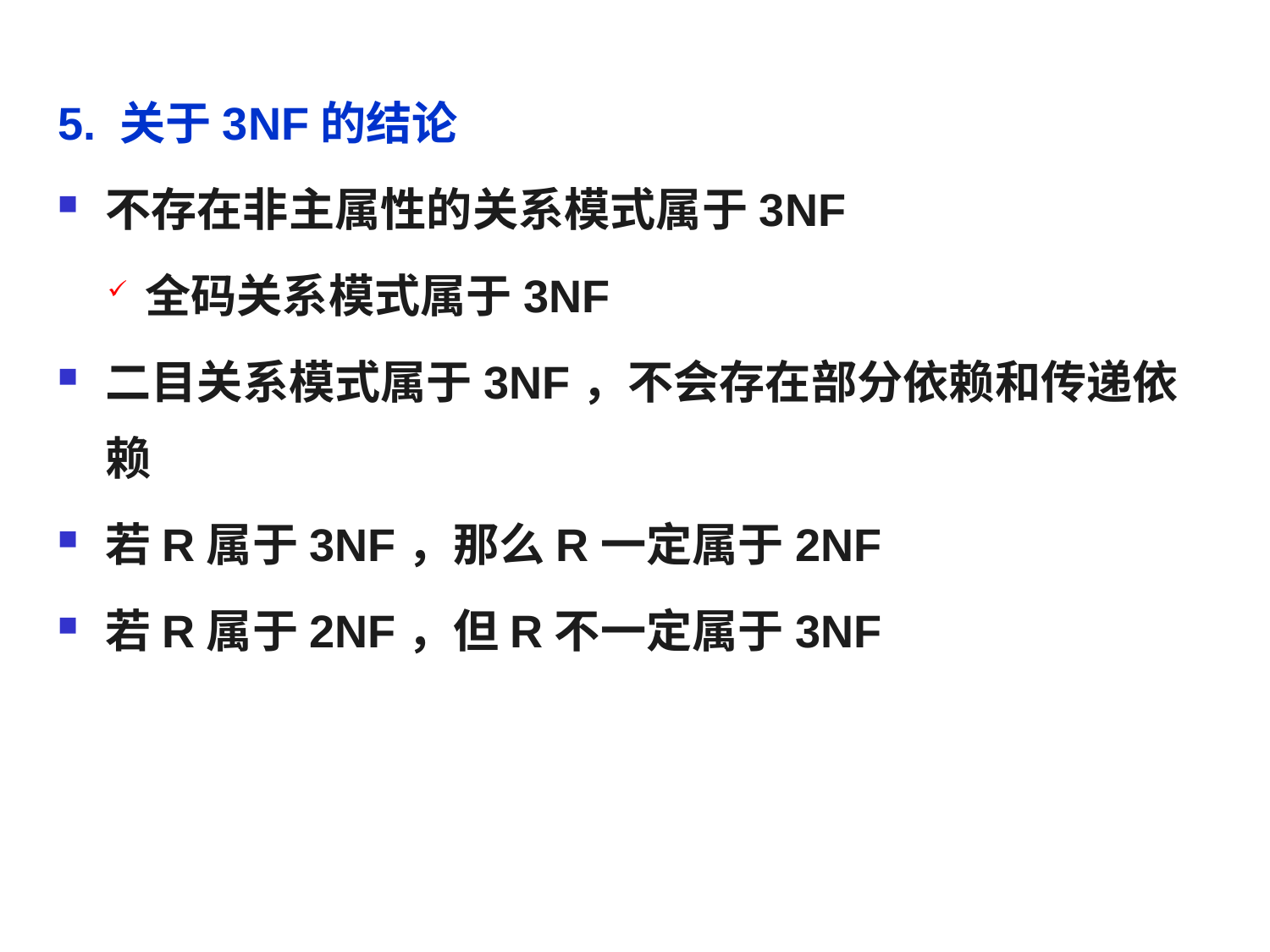

5. 关于3NF的结论
不存在非主属性的关系模式属于3NF
全码关系模式属于3NF
二目关系模式属于3NF，不会存在部分依赖和传递依赖
若R属于3NF，那么R一定属于2NF
若R属于2NF，但R不一定属于3NF